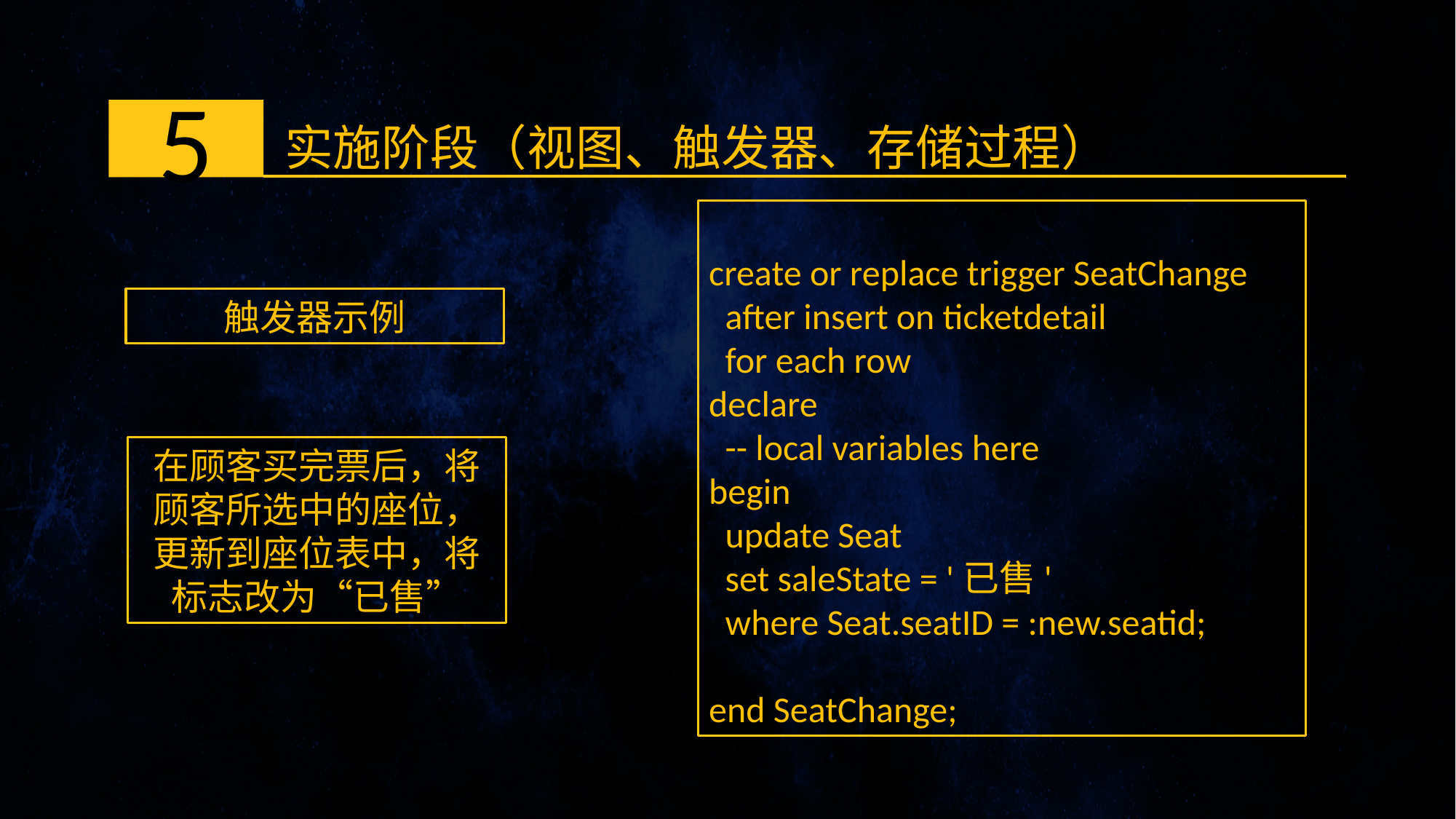

5
实施阶段（视图、触发器、存储过程）

create or replace trigger SeatChange
  after insert on ticketdetail
  for each row
declare
  -- local variables here
begin
  update Seat
  set saleState = '已售'
  where Seat.seatID = :new.seatid;

end SeatChange;
触发器示例
在顾客买完票后，将顾客所选中的座位，更新到座位表中，将标志改为“已售”